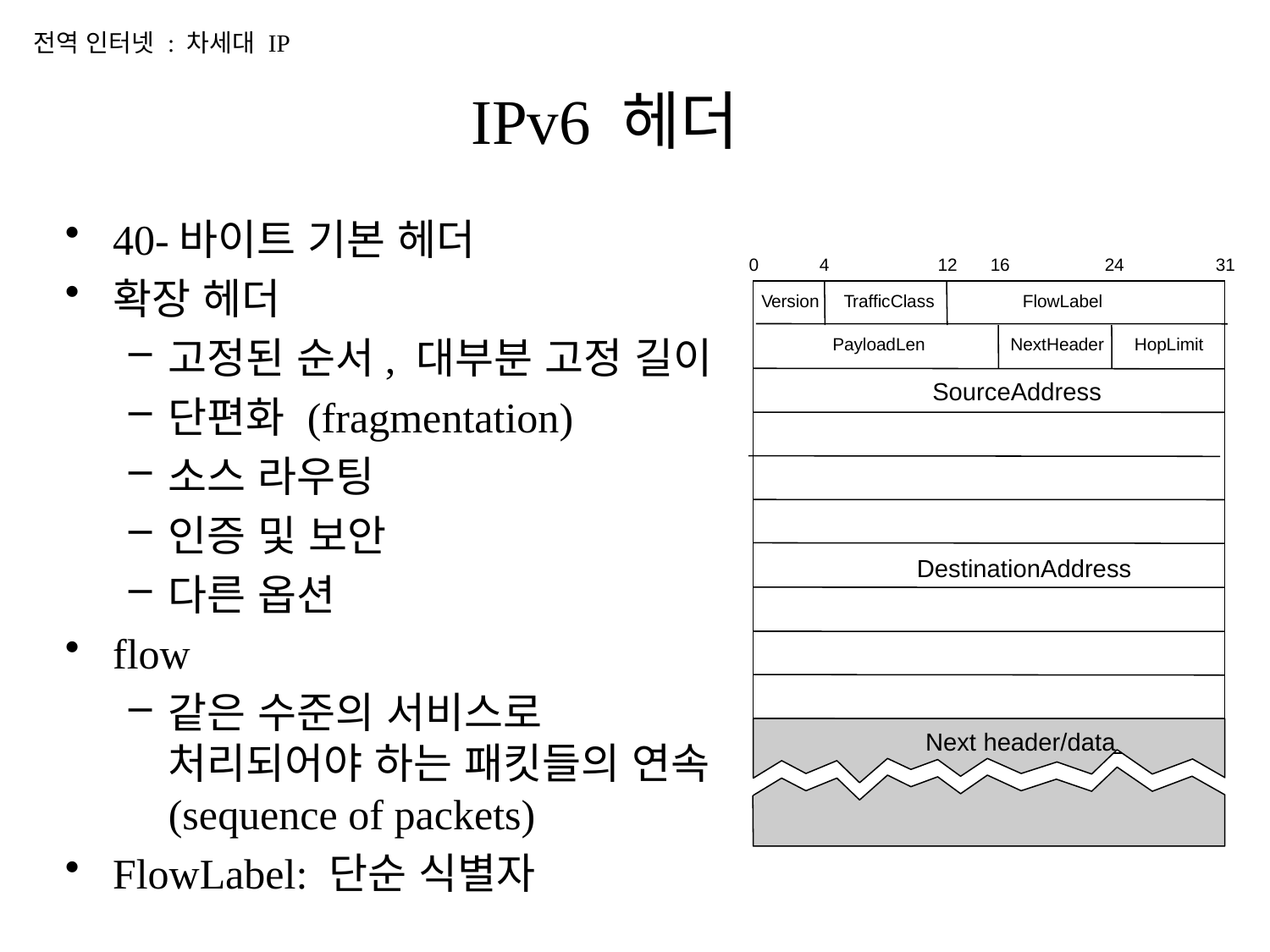

전역 인터넷 : 차세대 IP
# IPv6 헤더
40-바이트 기본 헤더
확장 헤더
고정된 순서, 대부분 고정 길이
단편화 (fragmentation)
소스 라우팅
인증 및 보안
다른 옵션
flow
같은 수준의 서비스로 처리되어야 하는 패킷들의 연속 (sequence of packets)
FlowLabel: 단순 식별자
0
4
12
16
24
31

V
ersion
T
rafficClass
FlowLabel

PayloadLen
NextHeader
HopLimit

SourceAddress

DestinationAddress

Next header/data